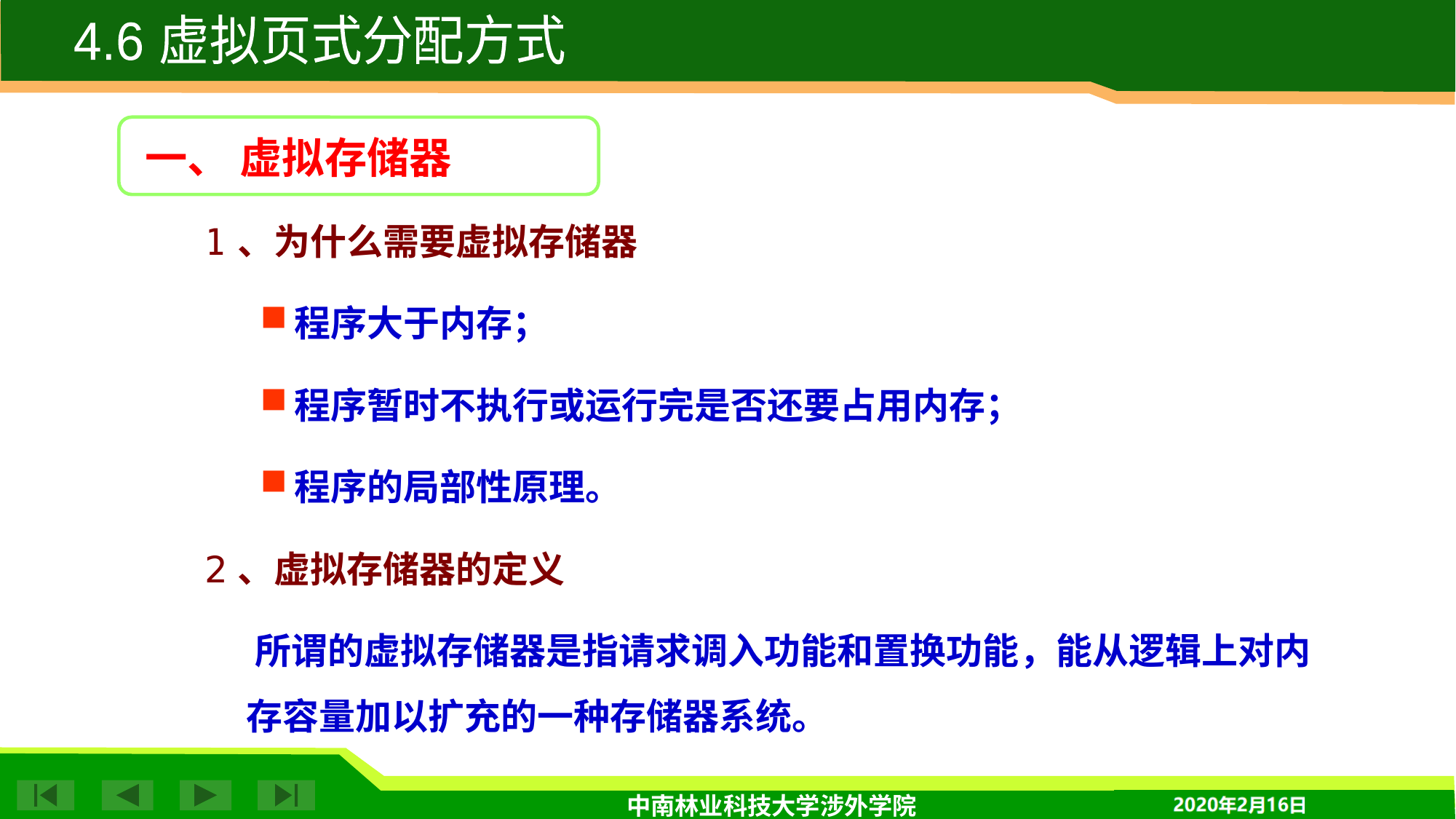

4.6 虚拟页式分配方式

一、 虚拟存储器
1、为什么需要虚拟存储器
程序大于内存；
程序暂时不执行或运行完是否还要占用内存；
程序的局部性原理。
2、虚拟存储器的定义
     所谓的虚拟存储器是指请求调入功能和置换功能，能从逻辑上对内存容量加以扩充的一种存储器系统。